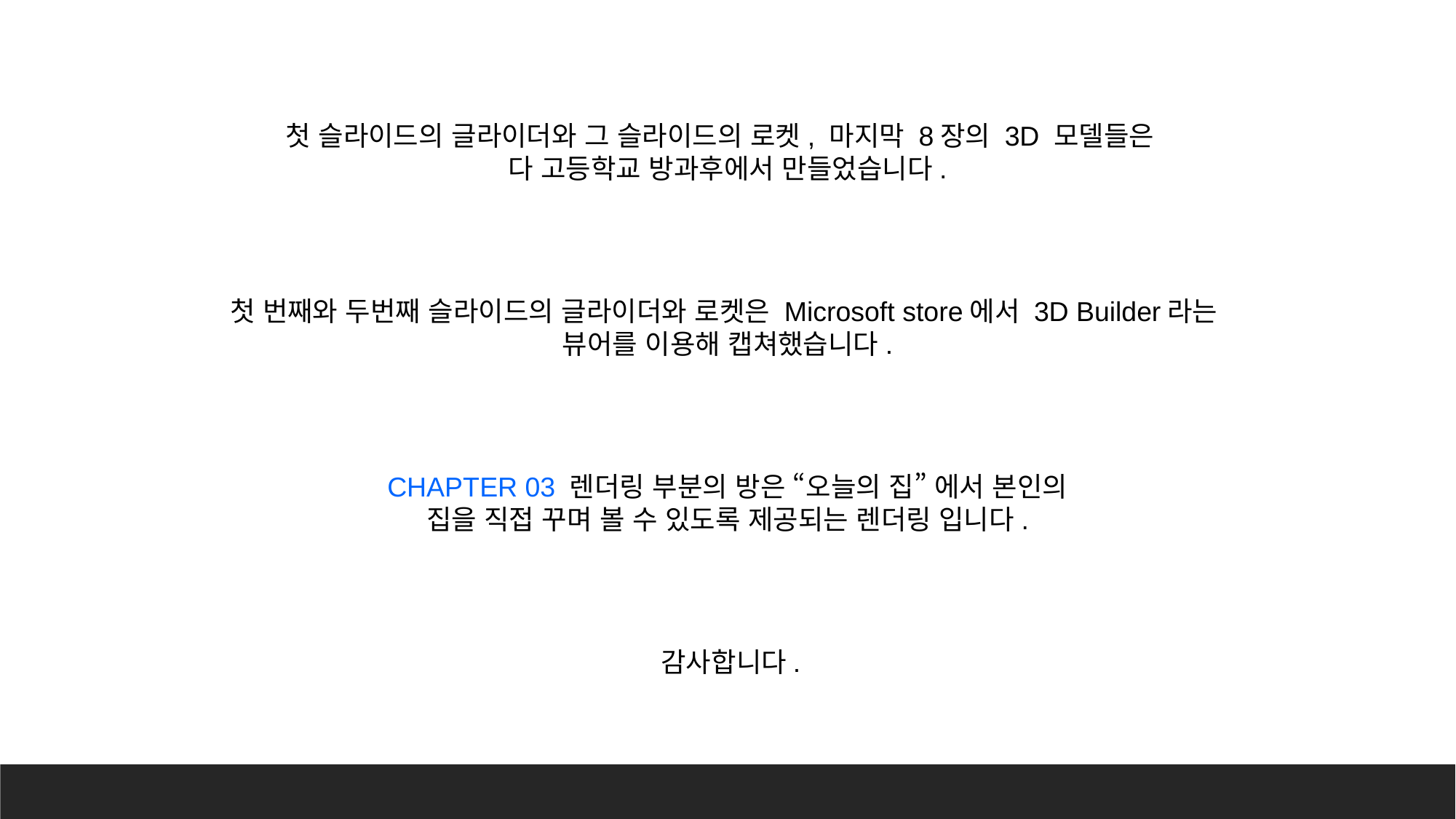

첫 슬라이드의 글라이더와 그 슬라이드의 로켓, 마지막 8장의 3D 모델들은
다 고등학교 방과후에서 만들었습니다.
첫 번째와 두번째 슬라이드의 글라이더와 로켓은 Microsoft store에서 3D Builder라는
뷰어를 이용해 캡쳐했습니다.
CHAPTER 03 렌더링 부분의 방은 “오늘의 집” 에서 본인의
집을 직접 꾸며 볼 수 있도록 제공되는 렌더링 입니다.
감사합니다.